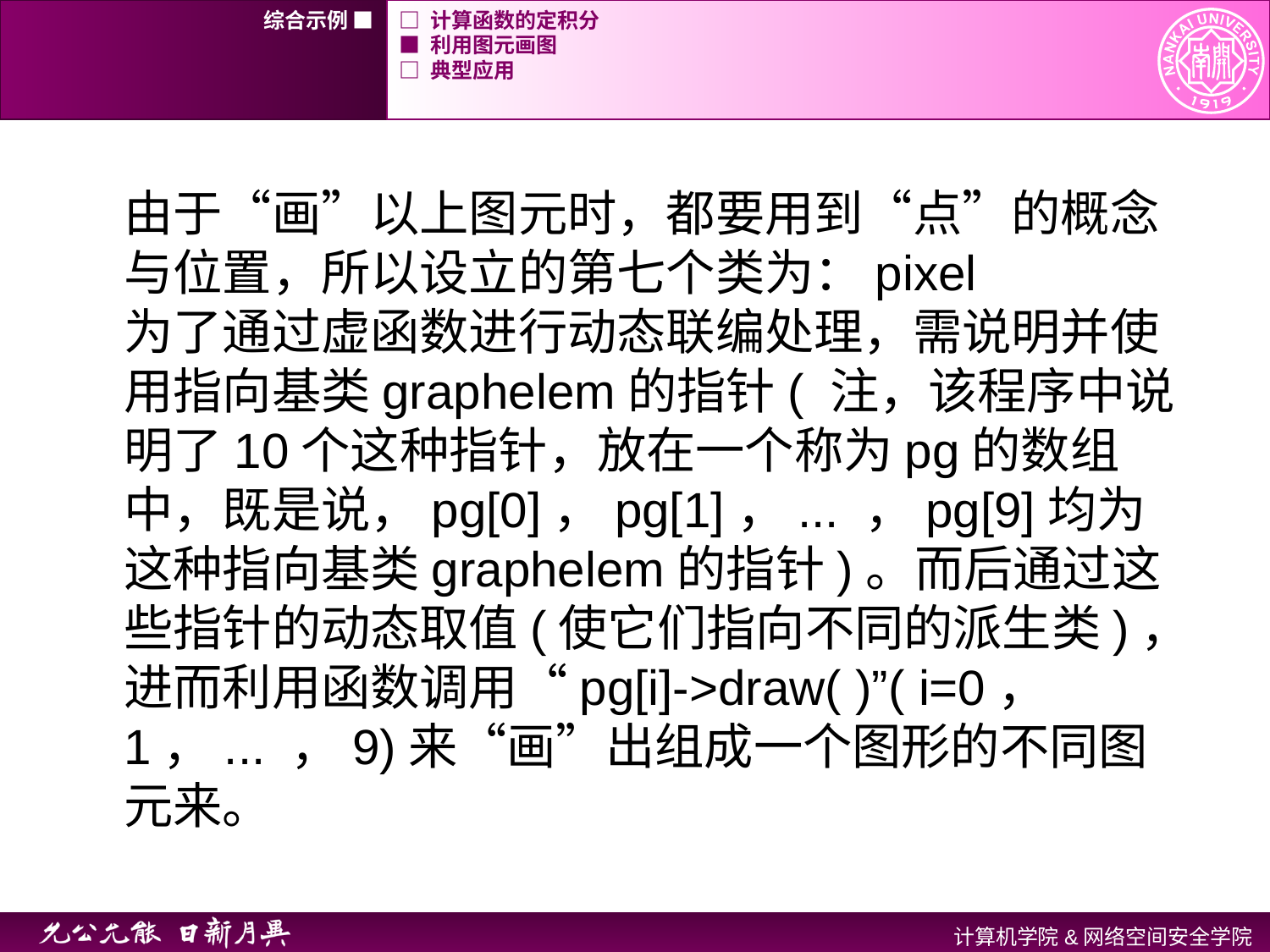

综合示例 ■
□ 计算函数的定积分

■ 利用图元画图

□ 典型应用

由于“画”以上图元时，都要用到“点”的概念与位置，所以设立的第七个类为：pixel
为了通过虚函数进行动态联编处理，需说明并使用指向基类graphelem的指针( 注，该程序中说明了10个这种指针，放在一个称为pg的数组中，既是说，pg[0]，pg[1]，... ，pg[9]均为这种指向基类graphelem的指针)。而后通过这些指针的动态取值(使它们指向不同的派生类)，进而利用函数调用“pg[i]->draw( )”( i=0， 1，... ，9)来“画”出组成一个图形的不同图元来。